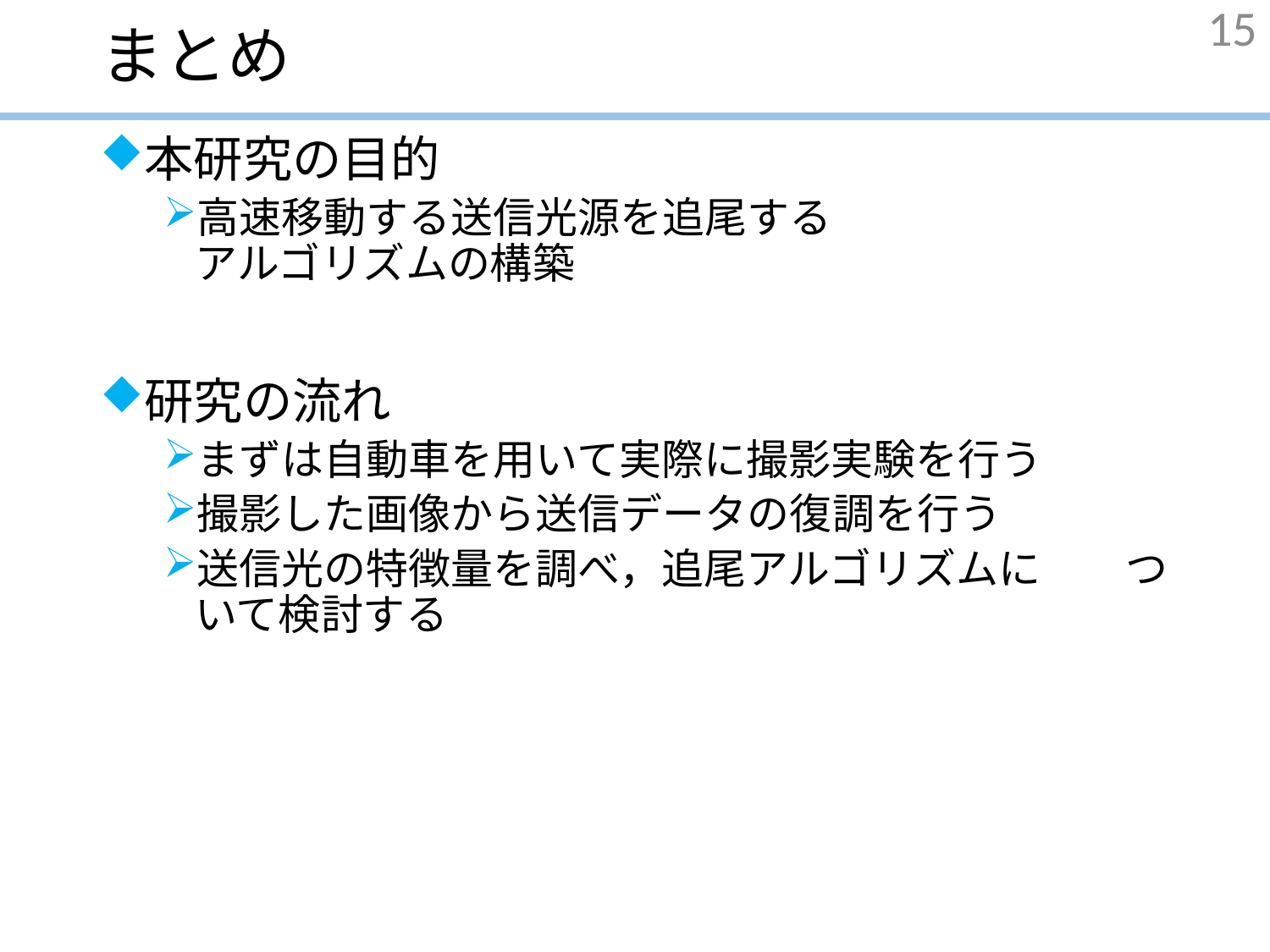

# まとめ
15
本研究の目的
高速移動する送信光源を追尾する　　　　　　　アルゴリズムの構築

研究の流れ
まずは自動車を用いて実際に撮影実験を行う
撮影した画像から送信データの復調を行う
送信光の特徴量を調べ，追尾アルゴリズムに　　ついて検討する